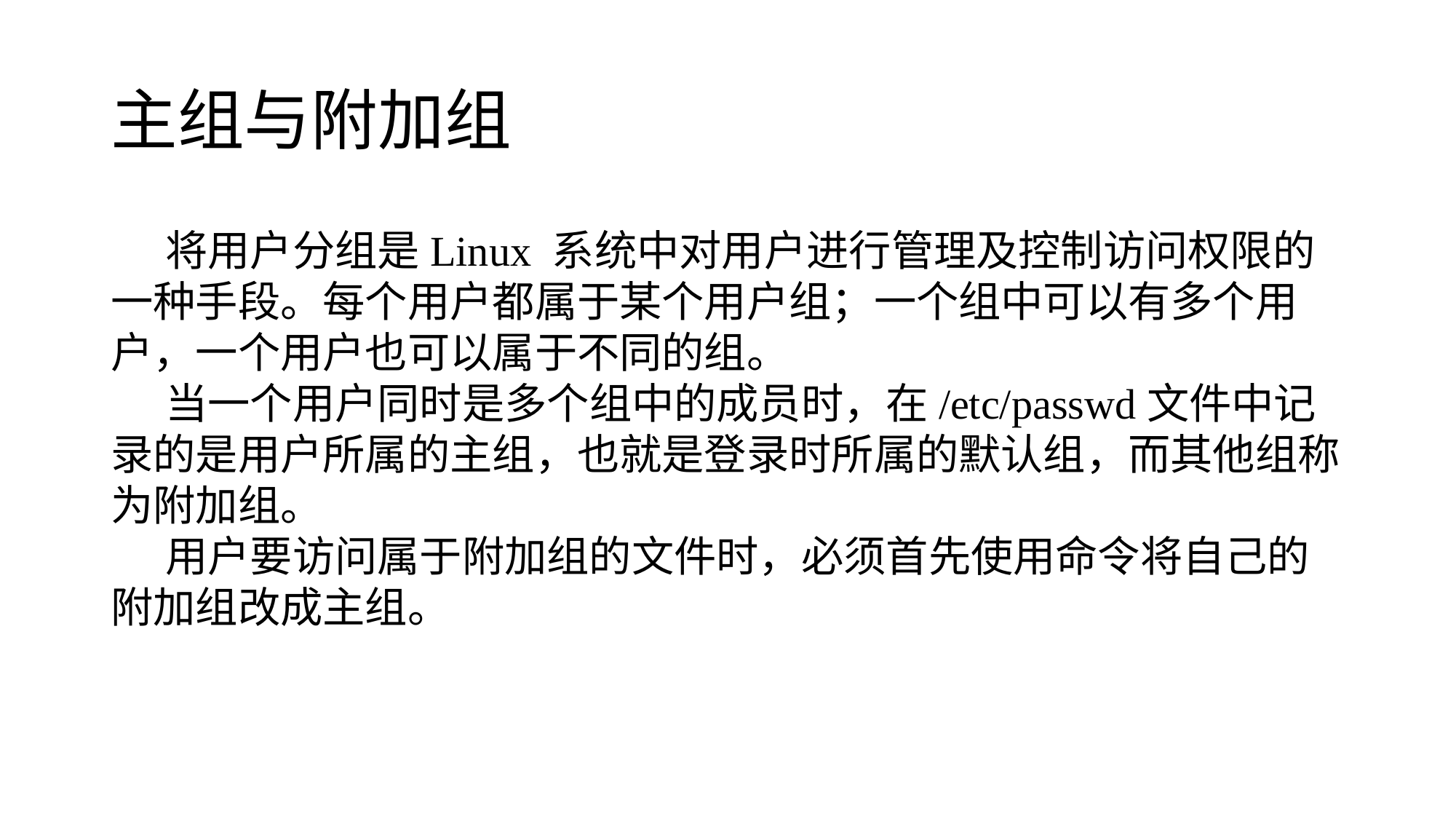

# 主组与附加组
将用户分组是Linux 系统中对用户进行管理及控制访问权限的一种手段。每个用户都属于某个用户组；一个组中可以有多个用户，一个用户也可以属于不同的组。
当一个用户同时是多个组中的成员时，在/etc/passwd文件中记录的是用户所属的主组，也就是登录时所属的默认组，而其他组称为附加组。
用户要访问属于附加组的文件时，必须首先使用命令将自己的附加组改成主组。